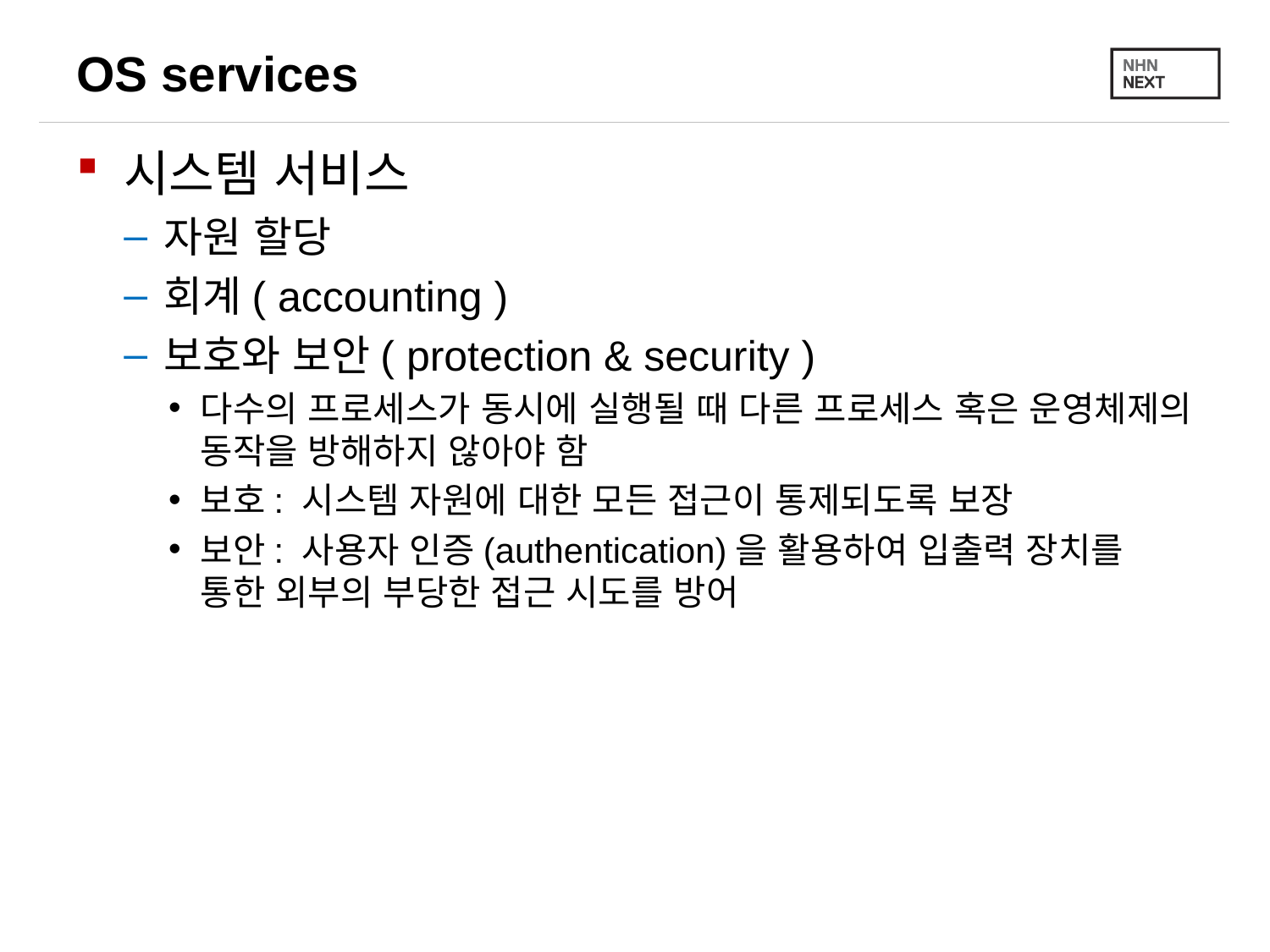

# OS services
시스템 서비스
자원 할당
회계( accounting )
보호와 보안( protection & security )
다수의 프로세스가 동시에 실행될 때 다른 프로세스 혹은 운영체제의 동작을 방해하지 않아야 함
보호: 시스템 자원에 대한 모든 접근이 통제되도록 보장
보안: 사용자 인증(authentication)을 활용하여 입출력 장치를 통한 외부의 부당한 접근 시도를 방어